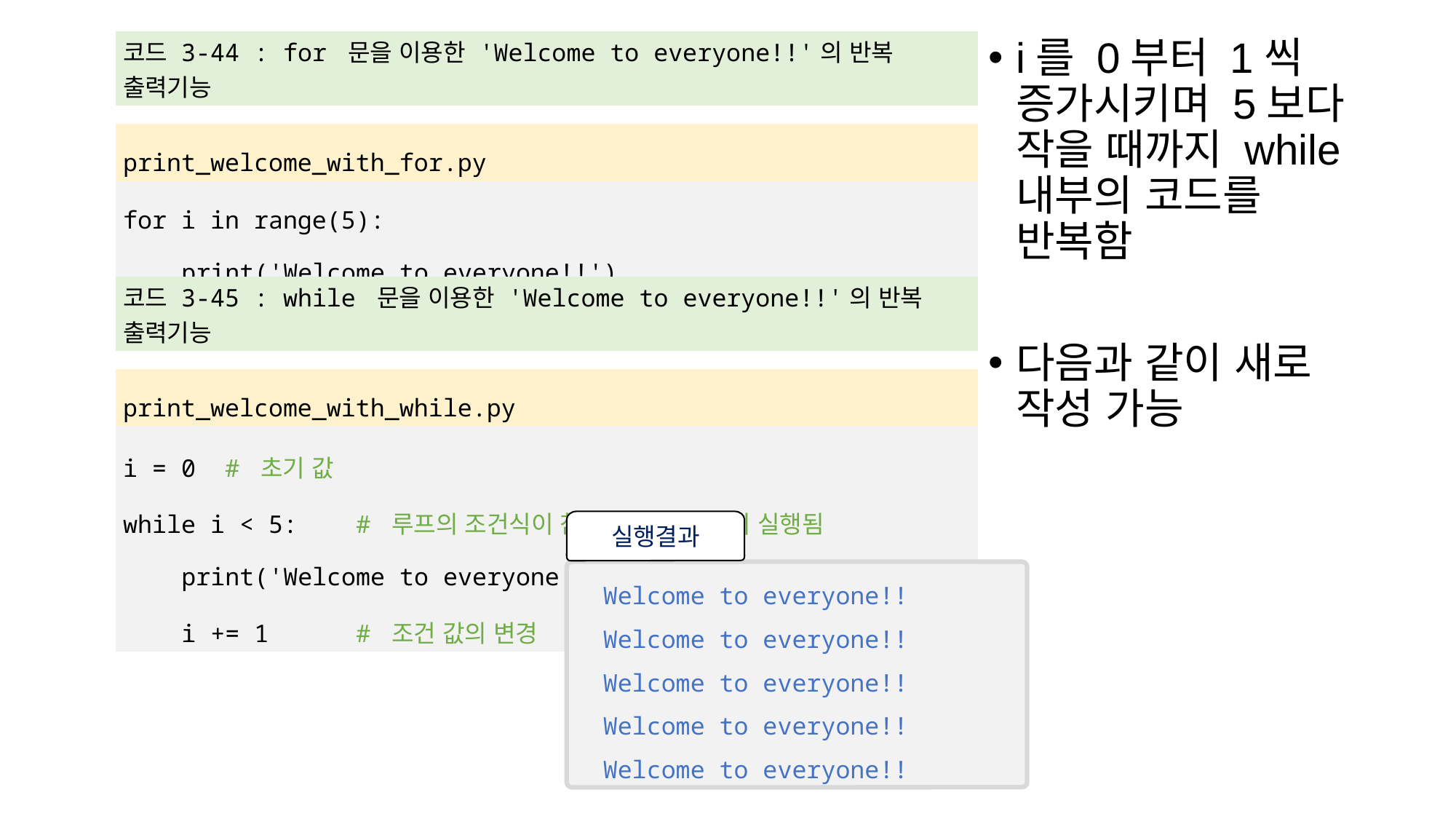

| 코드 3-44 : for 문을 이용한 'Welcome to everyone!!'의 반복 출력기능 |
| --- |
|  |
| print\_welcome\_with\_for.py |
| for i in range(5): print('Welcome to everyone!!') |
i를 0부터 1씩 증가시키며 5보다 작을 때까지 while 내부의 코드를 반복함

다음과 같이 새로 작성 가능

| 코드 3-45 : while 문을 이용한 'Welcome to everyone!!'의 반복 출력기능 |
| --- |
|  |
| print\_welcome\_with\_while.py |
| i = 0 # 초기 값 while i < 5: # 루프의 조건식이 참이면 내부 블록이 실행됨 print('Welcome to everyone!!') i += 1 # 조건 값의 변경 |
실행결과

Welcome to everyone!!
Welcome to everyone!!
Welcome to everyone!!
Welcome to everyone!!
Welcome to everyone!!